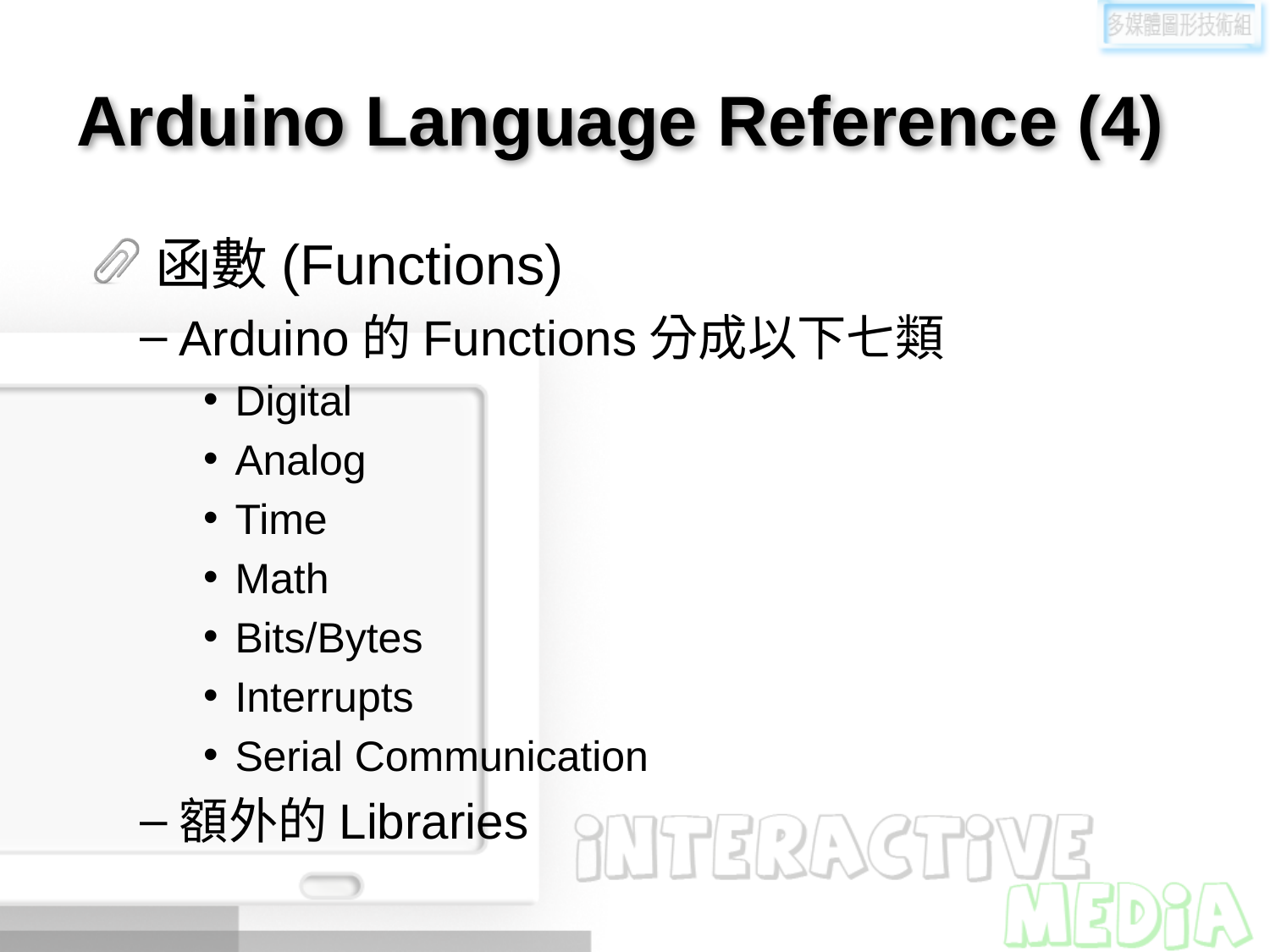

# Arduino Language Reference (4)
函數(Functions)
Arduino的Functions分成以下七類
Digital
Analog
Time
Math
Bits/Bytes
Interrupts
Serial Communication
額外的Libraries